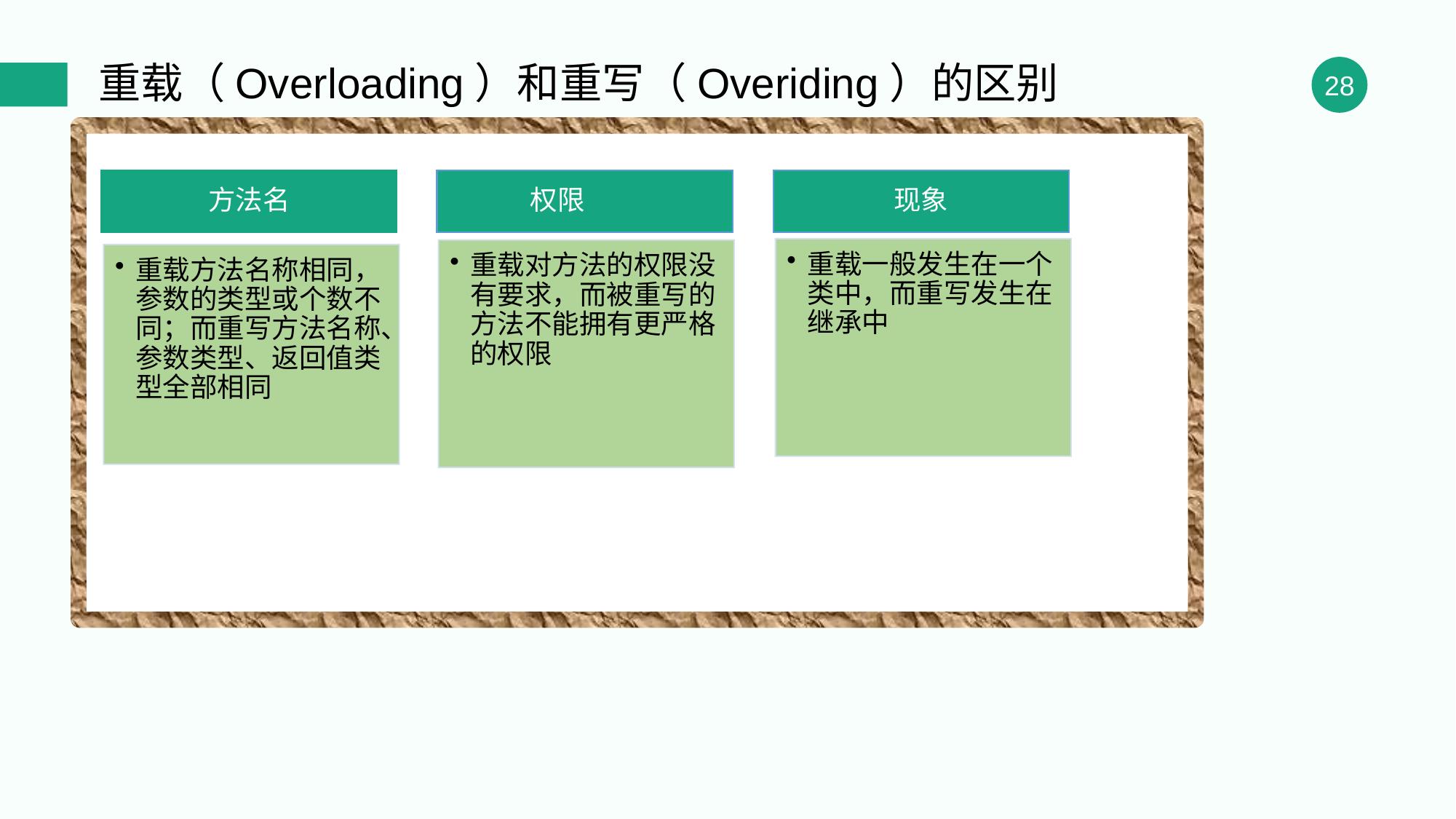

重载（Overloading）和重写（Overiding）的区别

方法名
重载方法名称相同，参数的类型或个数不同；而重写方法名称、参数类型、返回值类型全部相同
权限
重载对方法的权限没有要求，而被重写的方法不能拥有更严格的权限
现象
重载一般发生在一个类中，而重写发生在继承中